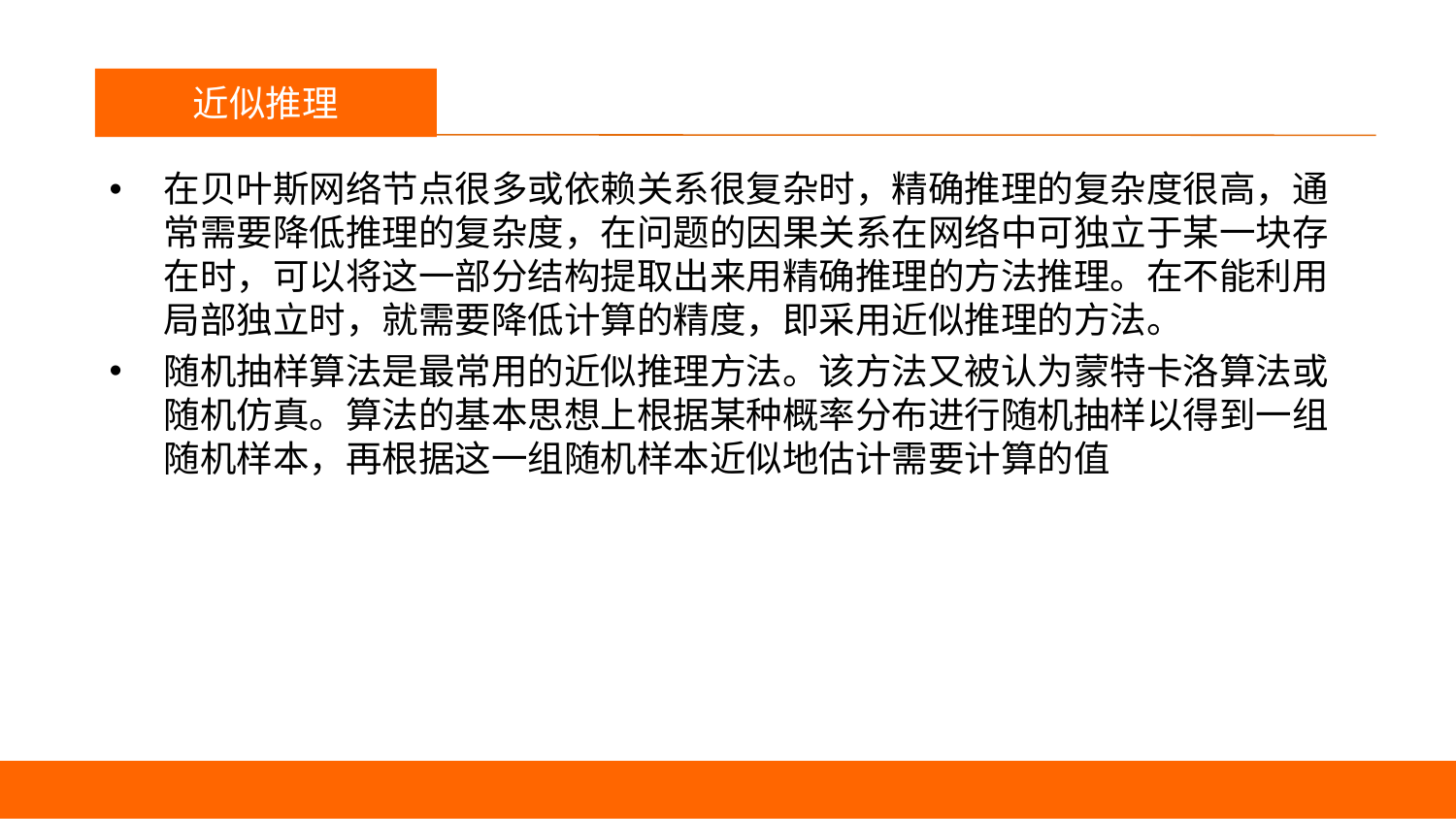

议程
近似推理

在贝叶斯网络节点很多或依赖关系很复杂时，精确推理的复杂度很高，通常需要降低推理的复杂度，在问题的因果关系在网络中可独立于某一块存在时，可以将这一部分结构提取出来用精确推理的方法推理。在不能利用局部独立时，就需要降低计算的精度，即采用近似推理的方法。
随机抽样算法是最常用的近似推理方法。该方法又被认为蒙特卡洛算法或随机仿真。算法的基本思想上根据某种概率分布进行随机抽样以得到一组随机样本，再根据这一组随机样本近似地估计需要计算的值